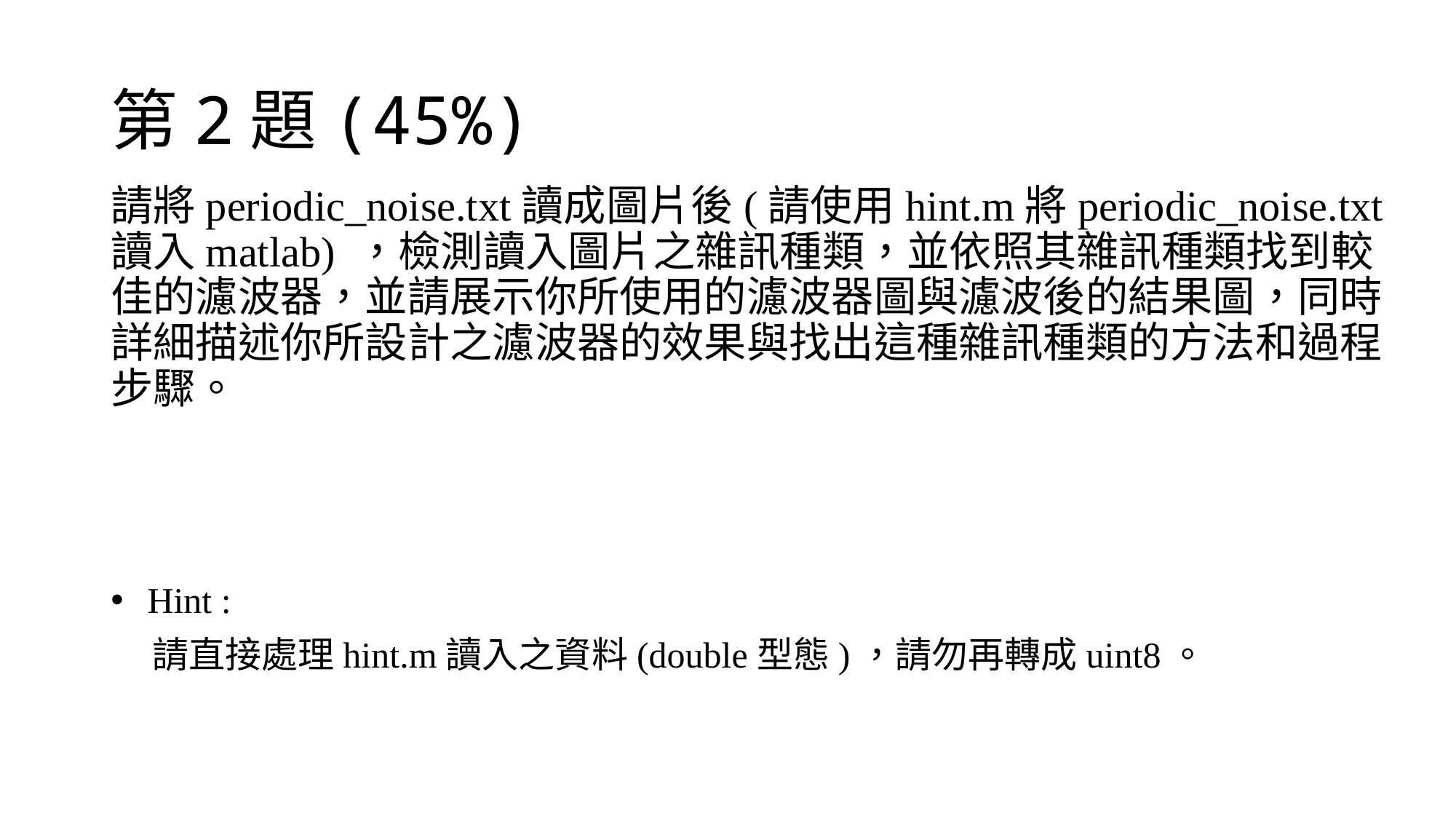

# 第2題(45%)
請將periodic_noise.txt讀成圖片後(請使用hint.m將periodic_noise.txt讀入matlab) ，檢測讀入圖片之雜訊種類，並依照其雜訊種類找到較佳的濾波器，並請展示你所使用的濾波器圖與濾波後的結果圖，同時詳細描述你所設計之濾波器的效果與找出這種雜訊種類的方法和過程步驟。

 Hint :
    請直接處理hint.m讀入之資料(double型態)，請勿再轉成uint8。